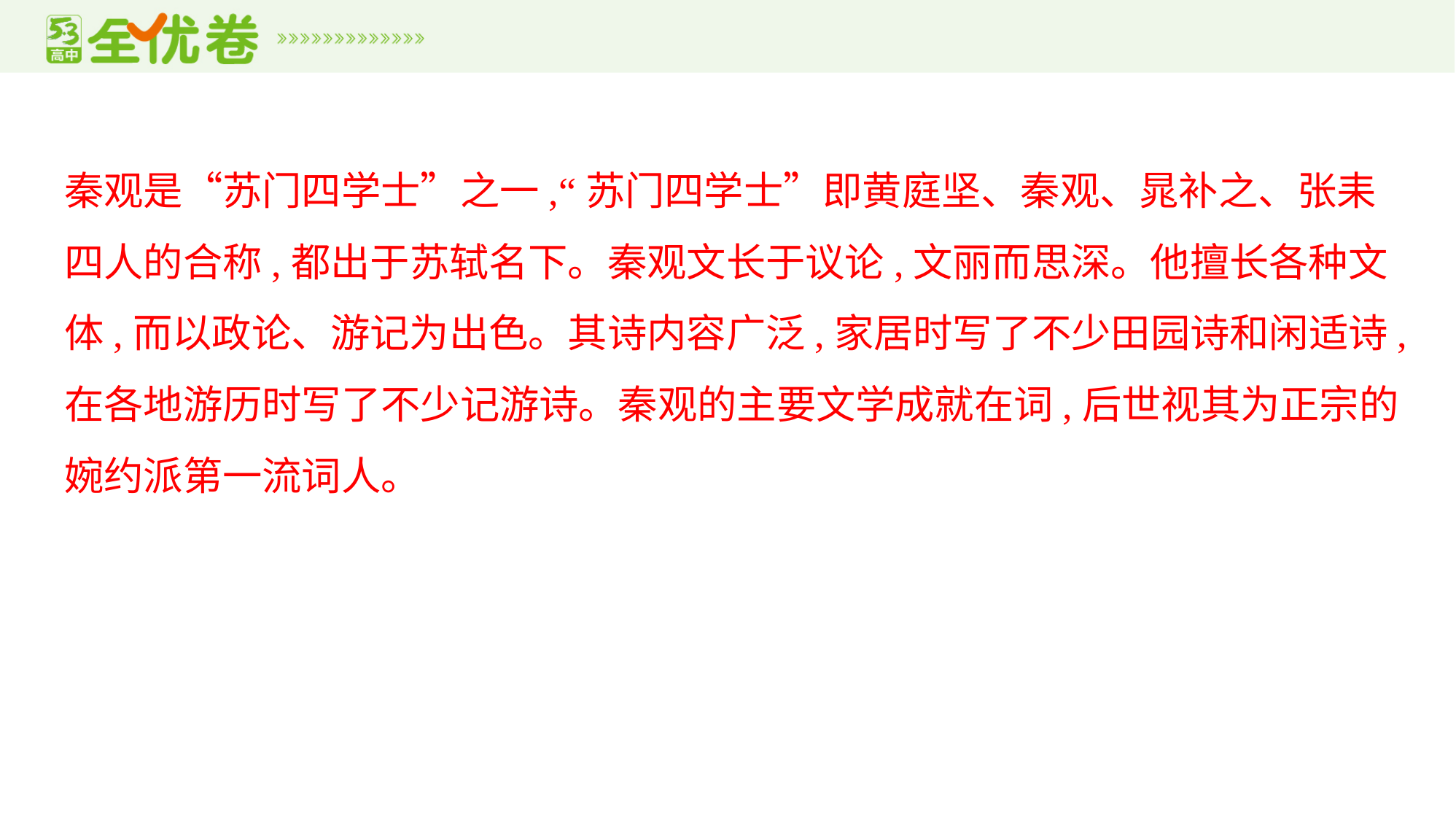

秦观是“苏门四学士”之一,“苏门四学士”即黄庭坚、秦观、晁补之、张耒
四人的合称,都出于苏轼名下。秦观文长于议论,文丽而思深。他擅长各种文
体,而以政论、游记为出色。其诗内容广泛,家居时写了不少田园诗和闲适诗,
在各地游历时写了不少记游诗。秦观的主要文学成就在词,后世视其为正宗的
婉约派第一流词人。